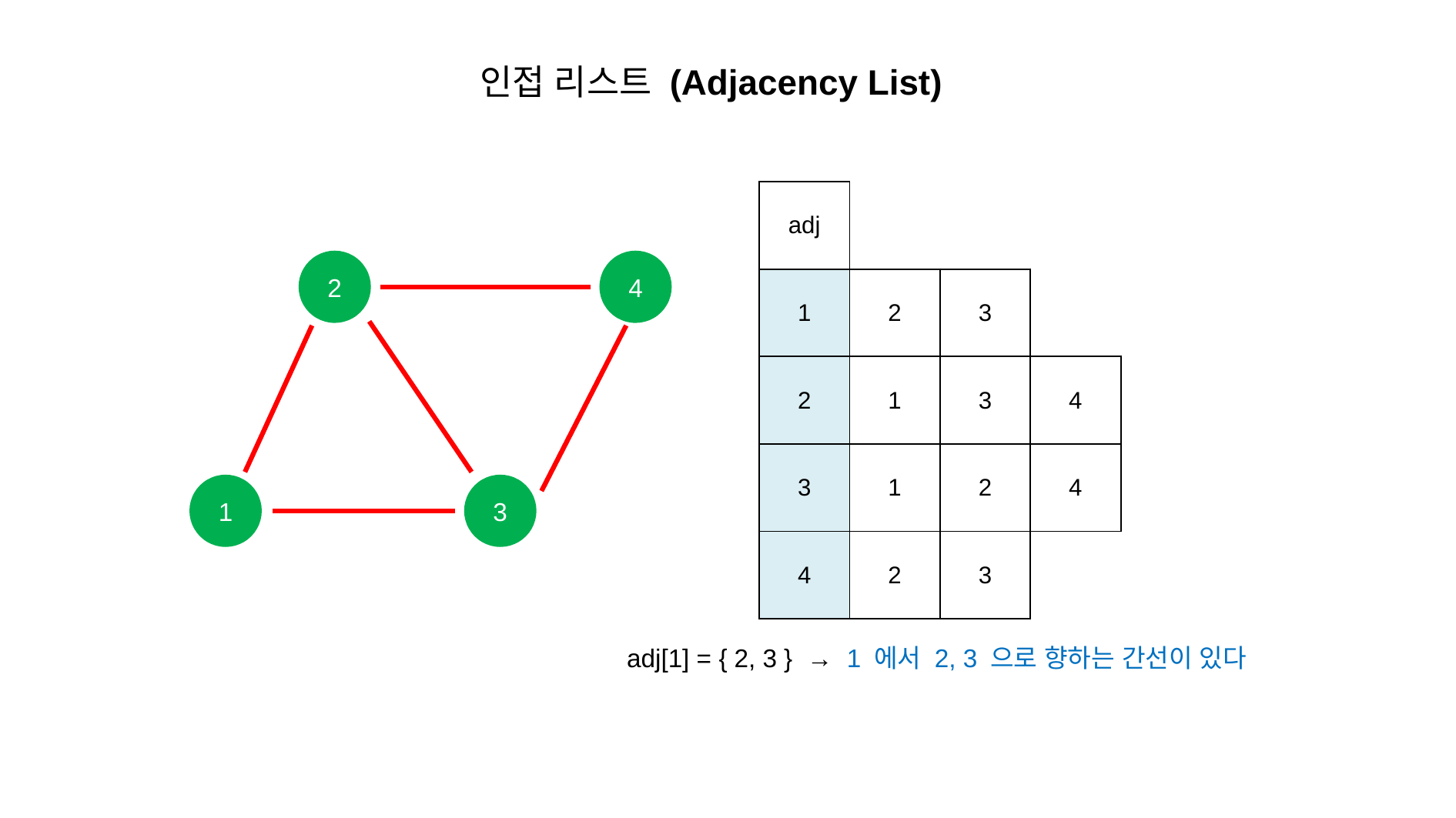

인접 리스트 (Adjacency List)
| adj |  |  |  |  |
| --- | --- | --- | --- | --- |
| 1 | 2 | 3 |  |  |
| 2 | 1 | 3 | 4 |  |
| 3 | 1 | 2 | 4 |  |
| 4 | 2 | 3 |  |  |
2
4
1
3
adj[1] = { 2, 3 }  →  1 에서 2, 3 으로 향하는 간선이 있다